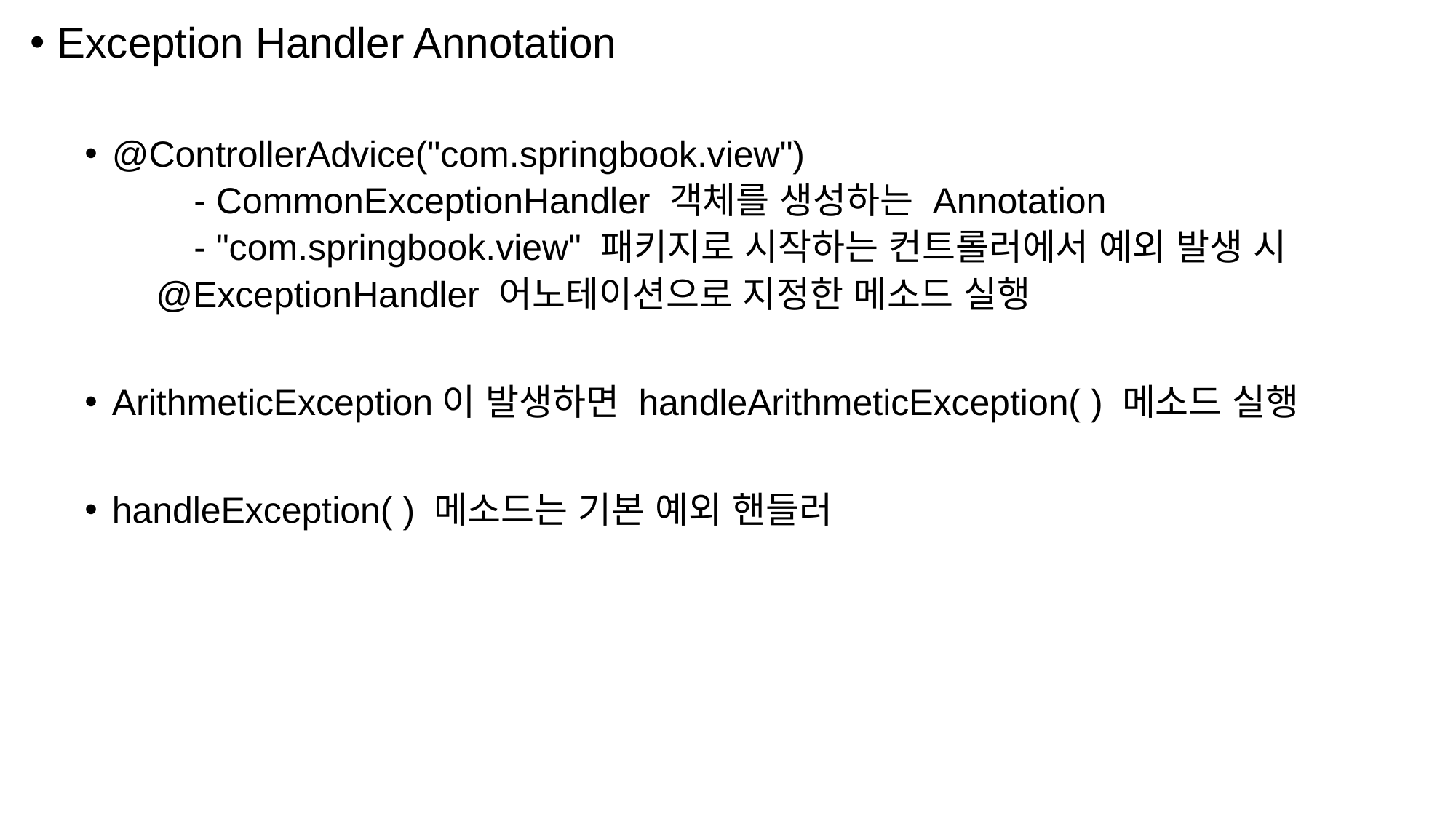

Exception Handler Annotation

@ControllerAdvice("com.springbook.view")
	- CommonExceptionHandler 객체를 생성하는 Annotation
	- "com.springbook.view" 패키지로 시작하는 컨트롤러에서 예외 발생 시
       @ExceptionHandler 어노테이션으로 지정한 메소드 실행

ArithmeticException이 발생하면 handleArithmeticException( ) 메소드 실행

handleException( ) 메소드는 기본 예외 핸들러